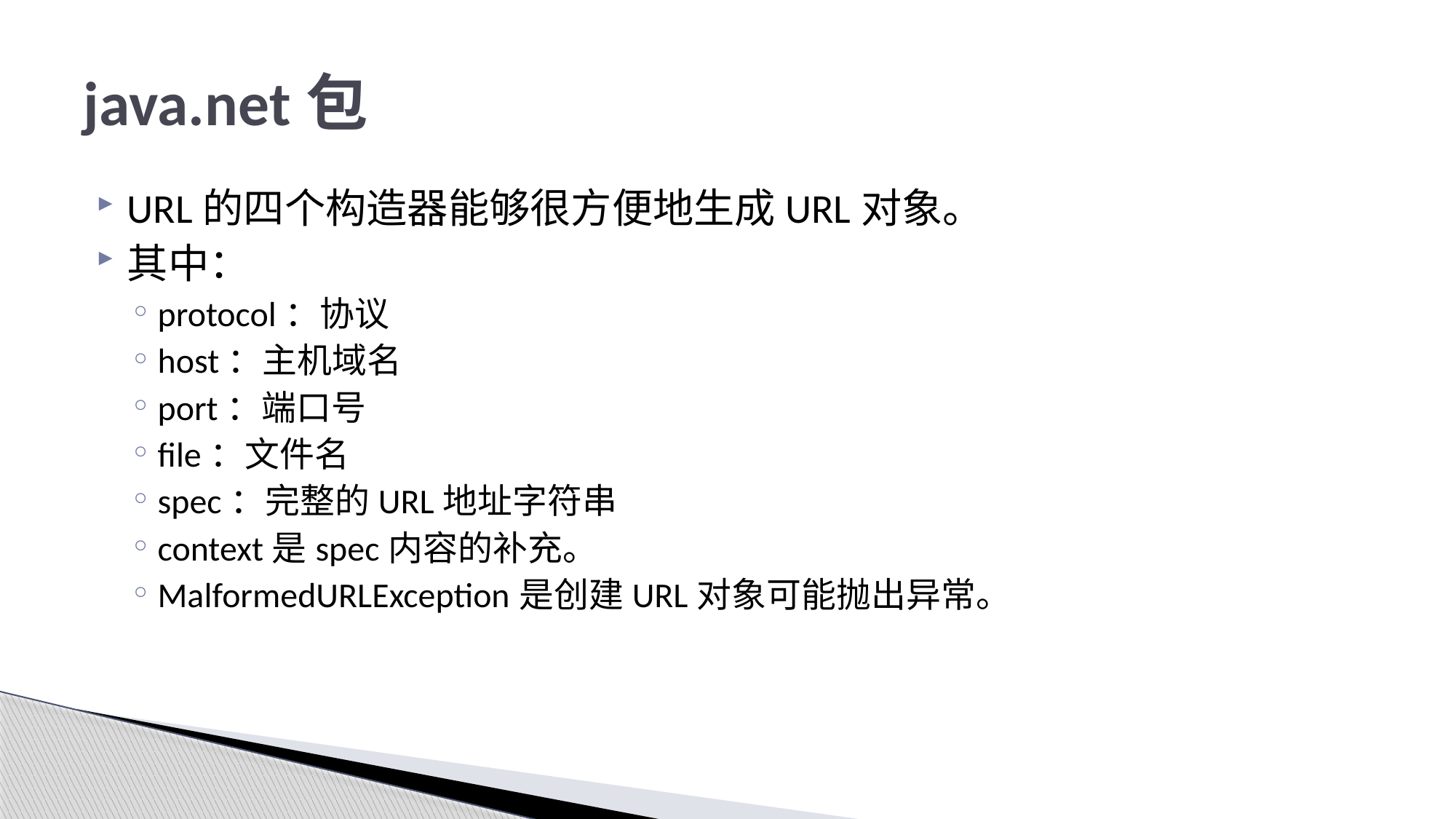

# java.net包
URL的四个构造器能够很方便地生成URL对象。
其中：
protocol：协议
host：主机域名
port：端口号
file：文件名
spec：完整的URL地址字符串
context是spec内容的补充。
MalformedURLException是创建URL对象可能抛出异常。